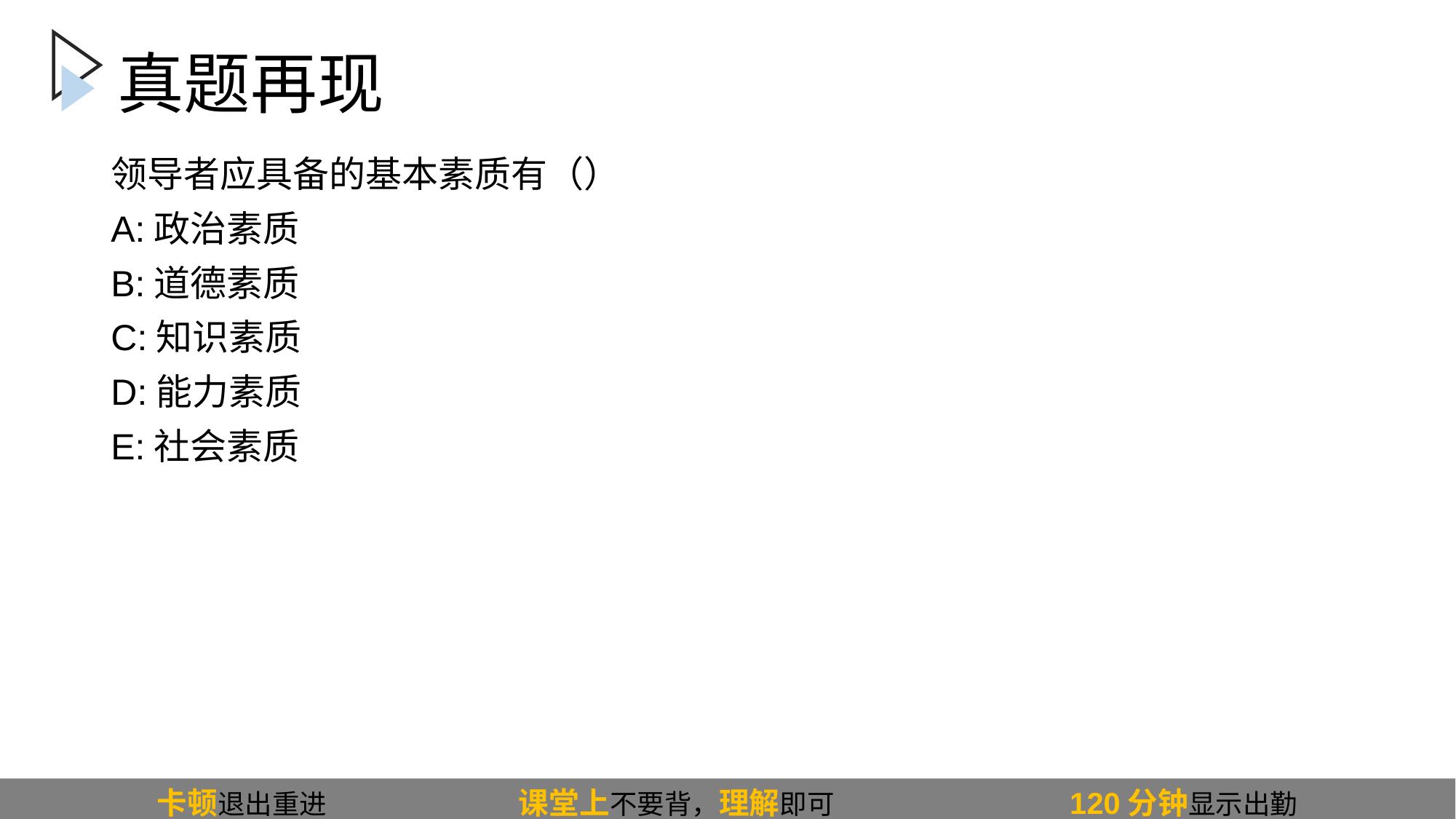

# 真题再现
领导者应具备的基本素质有（）
A:政治素质
B:道德素质
C:知识素质
D:能力素质
E:社会素质